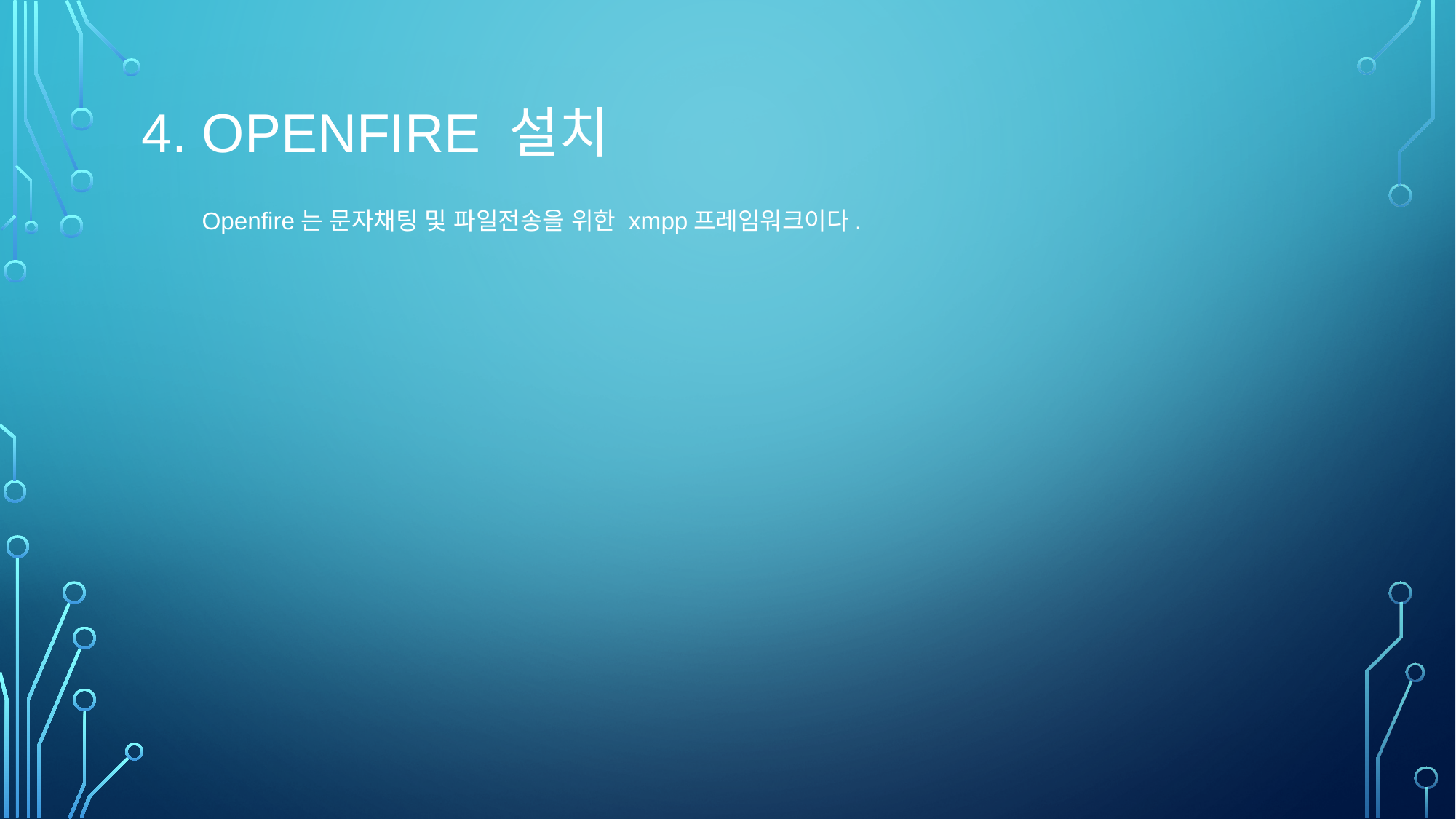

# 4. OPENFIRE 설치
Openfire는 문자채팅 및 파일전송을 위한 xmpp프레임워크이다.